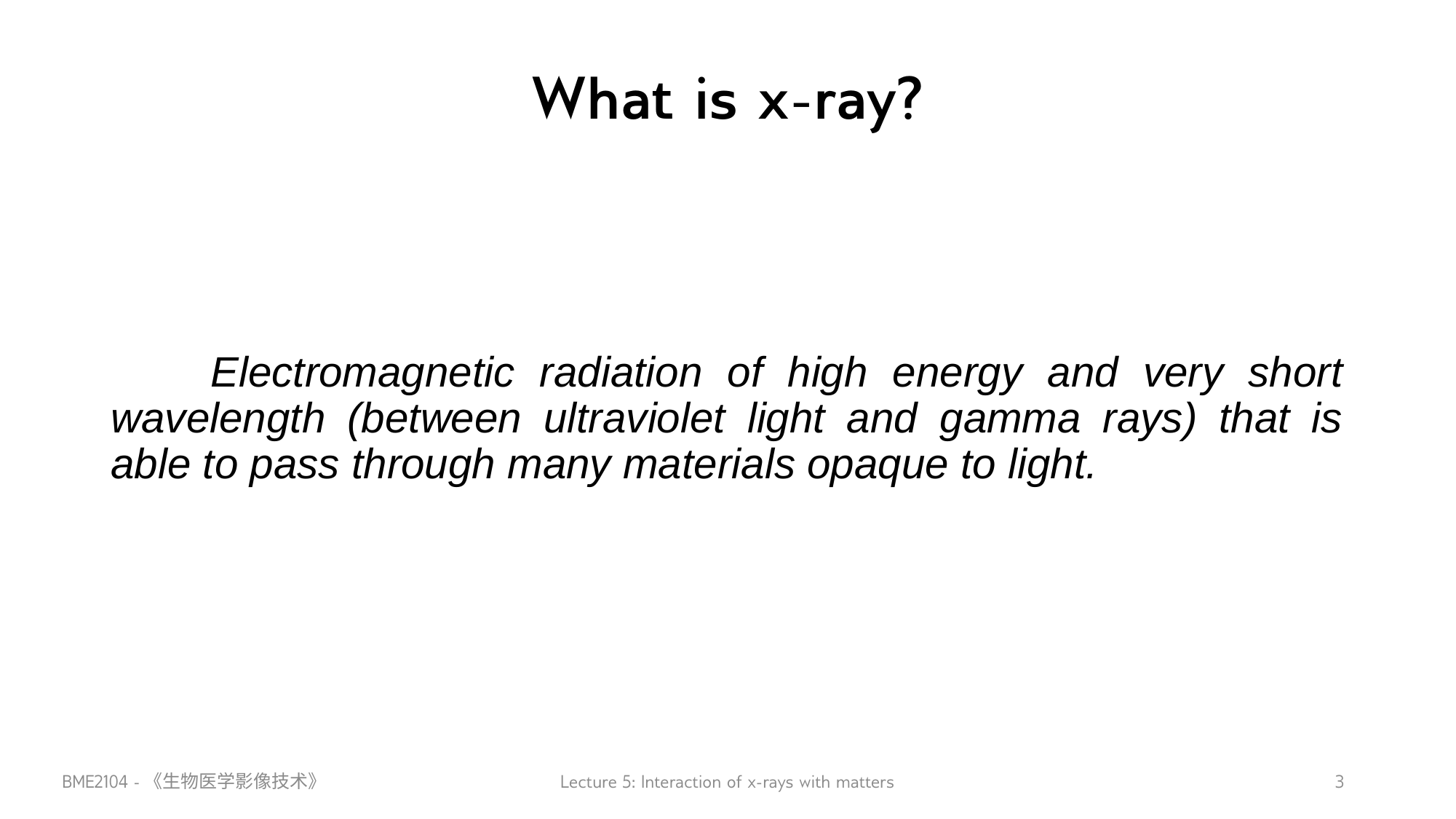

# What is x-ray?

    Electromagnetic radiation of high energy and very short wavelength (between ultraviolet light and gamma rays) that is able to pass through many materials opaque to light.
BME2104 -《生物医学影像技术》
Lecture 5: Interaction of x-rays with matters
3